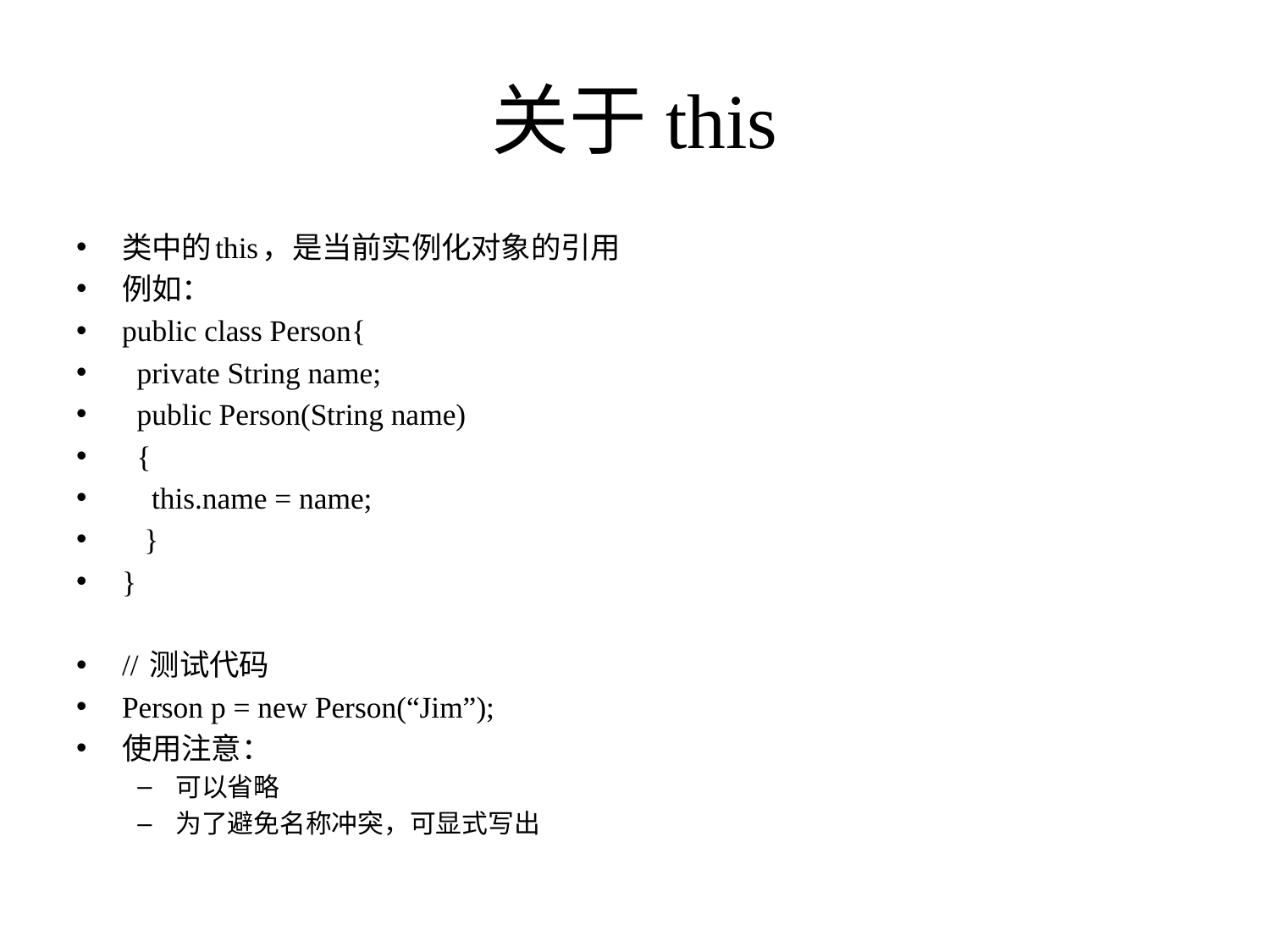

# 关于this
类中的this，是当前实例化对象的引用
例如：
public class Person{
  private String name;
  public Person(String name)
  {
    this.name = name;
   }
}

// 测试代码
Person p = new Person(“Jim”);
使用注意：
可以省略
为了避免名称冲突，可显式写出